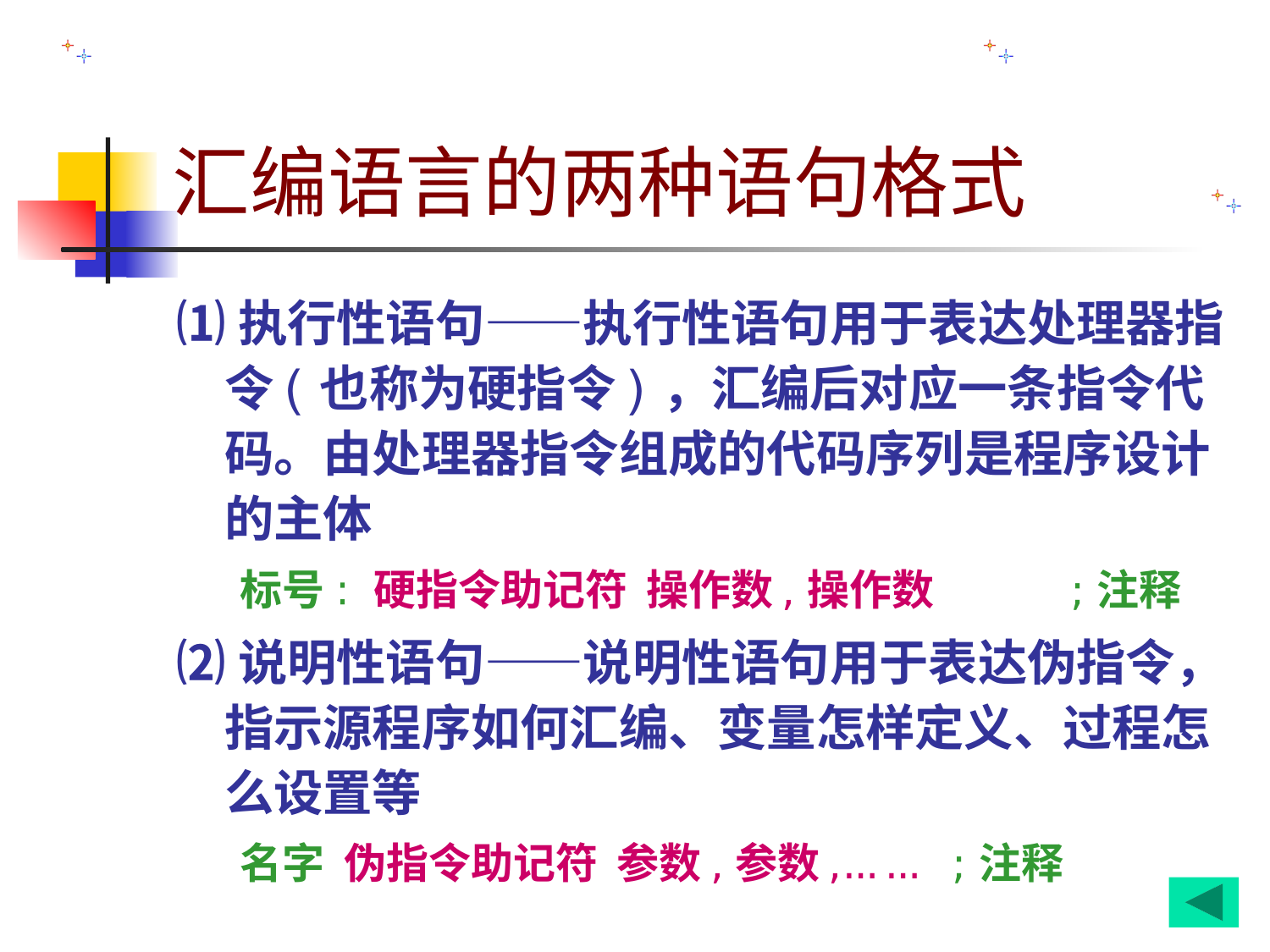

# 汇编语言的两种语句格式
⑴执行性语句——执行性语句用于表达处理器指令(也称为硬指令)，汇编后对应一条指令代码。由处理器指令组成的代码序列是程序设计的主体
标号: 硬指令助记符  操作数,操作数	  ;注释
⑵说明性语句——说明性语句用于表达伪指令，指示源程序如何汇编、变量怎样定义、过程怎么设置等
名字  伪指令助记符  参数,参数,……  ;注释